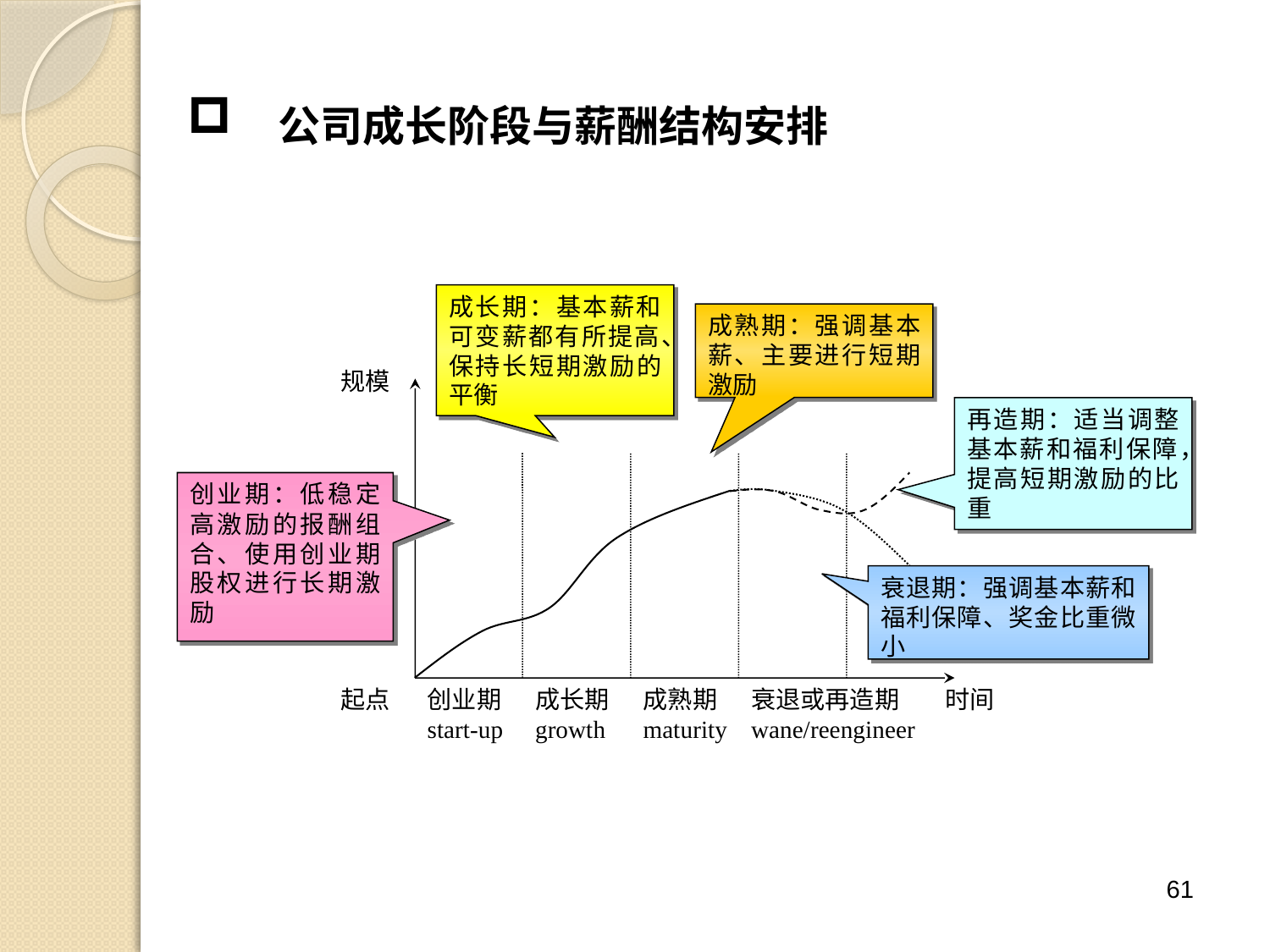

公司成长阶段与薪酬结构安排

成长期：基本薪和可变薪都有所提高、保持长短期激励的平衡
成熟期：强调基本薪、主要进行短期激励
再造期：适当调整基本薪和福利保障，提高短期激励的比重
创业期：低稳定高激励的报酬组合、使用创业期股权进行长期激励
衰退期：强调基本薪和福利保障、奖金比重微小
规模

创业期
start-up
成长期
growth
成熟期
maturity
衰退或再造期
wane/reengineer
起点
时间
61